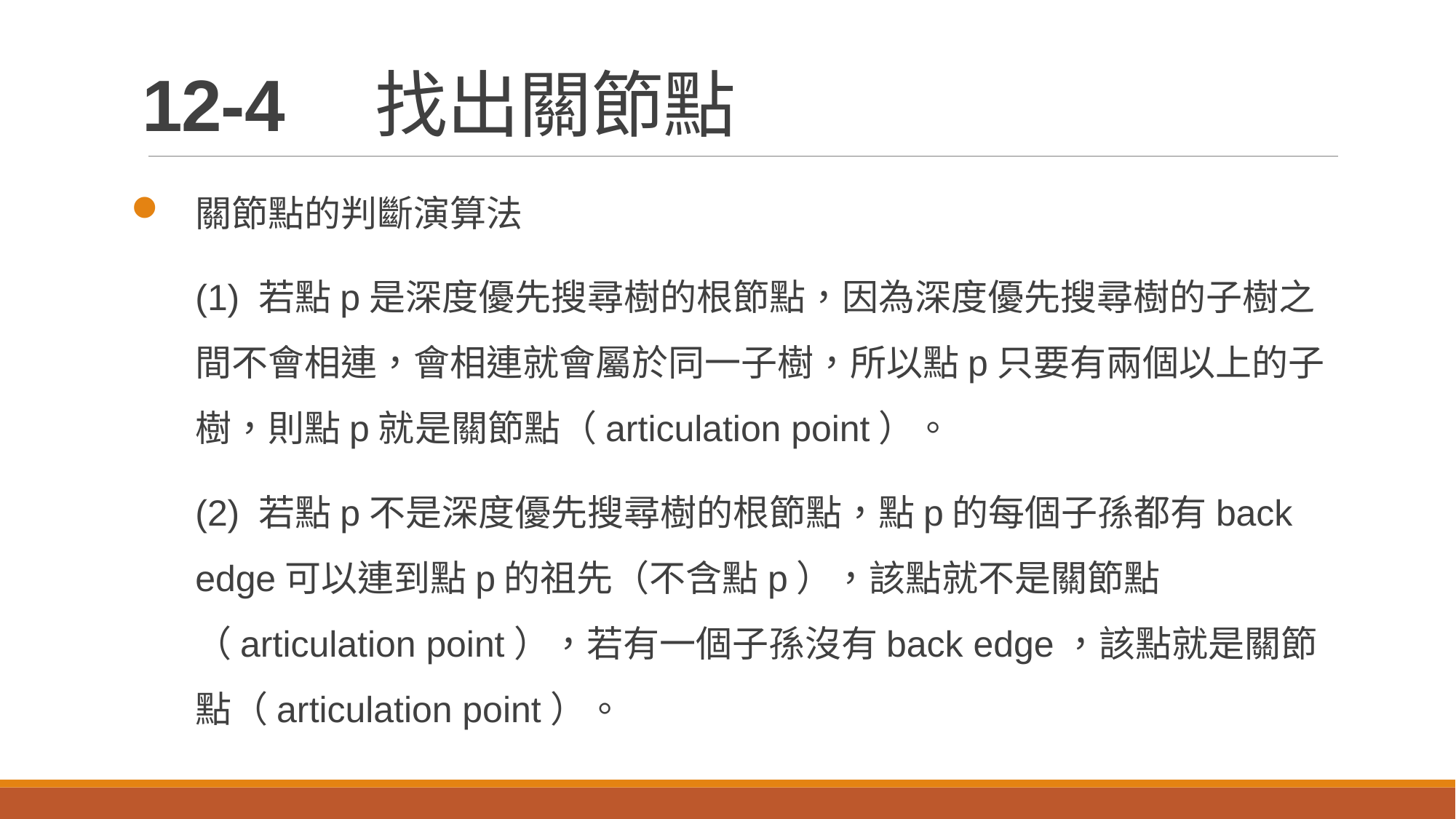

# 12-4　找出關節點
關節點的判斷演算法
(1) 若點p是深度優先搜尋樹的根節點，因為深度優先搜尋樹的子樹之間不會相連，會相連就會屬於同一子樹，所以點p只要有兩個以上的子樹，則點p就是關節點（articulation point）。
(2) 若點p不是深度優先搜尋樹的根節點，點p的每個子孫都有back edge可以連到點p的祖先（不含點p），該點就不是關節點（articulation point），若有一個子孫沒有back edge，該點就是關節點（articulation point）。